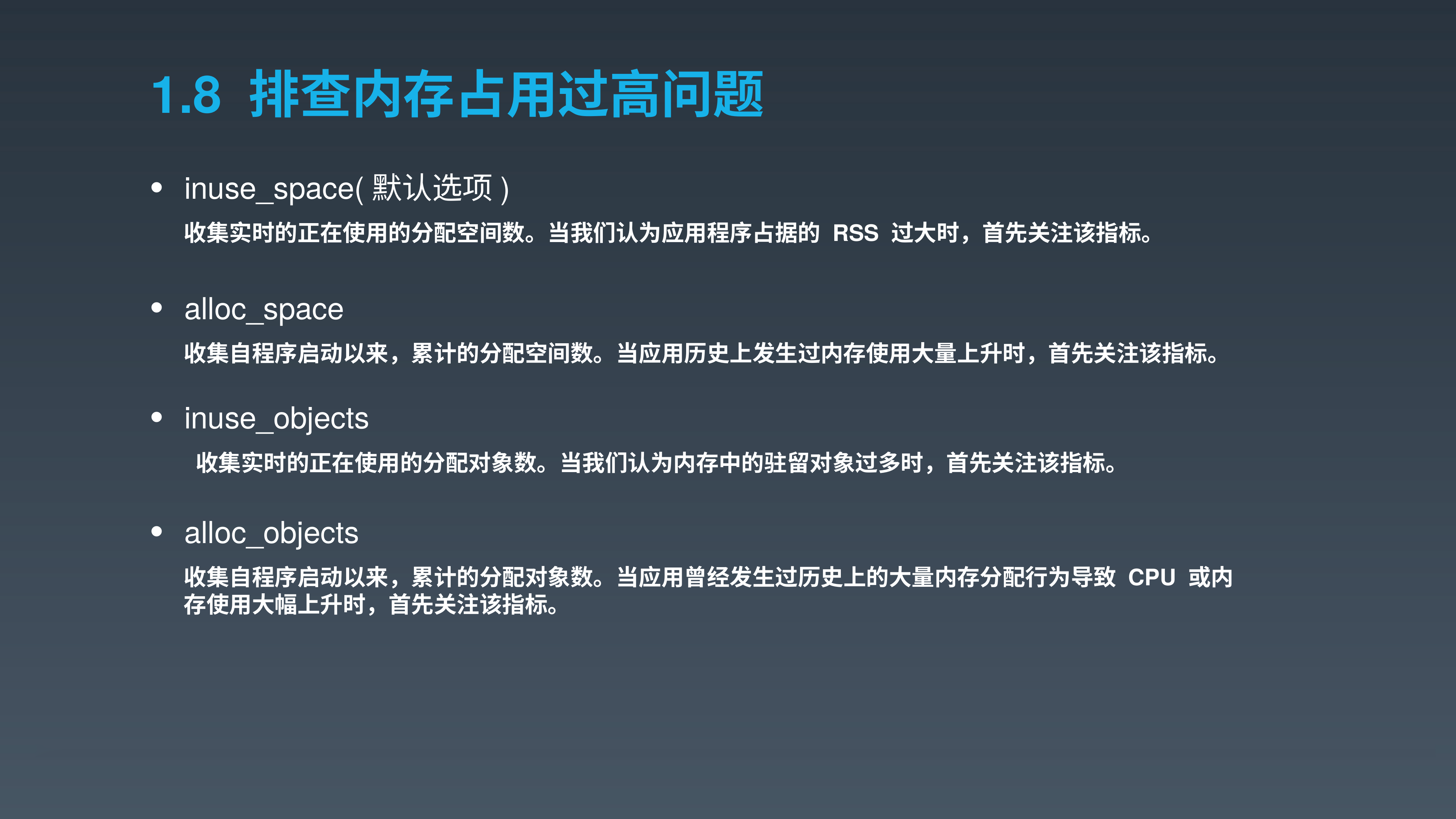

# 1.8 排查内存占用过高问题
inuse_space(默认选项)
收集实时的正在使用的分配空间数。当我们认为应用程序占据的 RSS 过大时，首先关注该指标。
alloc_space
收集自程序启动以来，累计的分配空间数。当应用历史上发生过内存使用大量上升时，首先关注该指标。
inuse_objects
 收集实时的正在使用的分配对象数。当我们认为内存中的驻留对象过多时，首先关注该指标。
alloc_objects
收集自程序启动以来，累计的分配对象数。当应用曾经发生过历史上的大量内存分配行为导致 CPU 或内存使用大幅上升时，首先关注该指标。